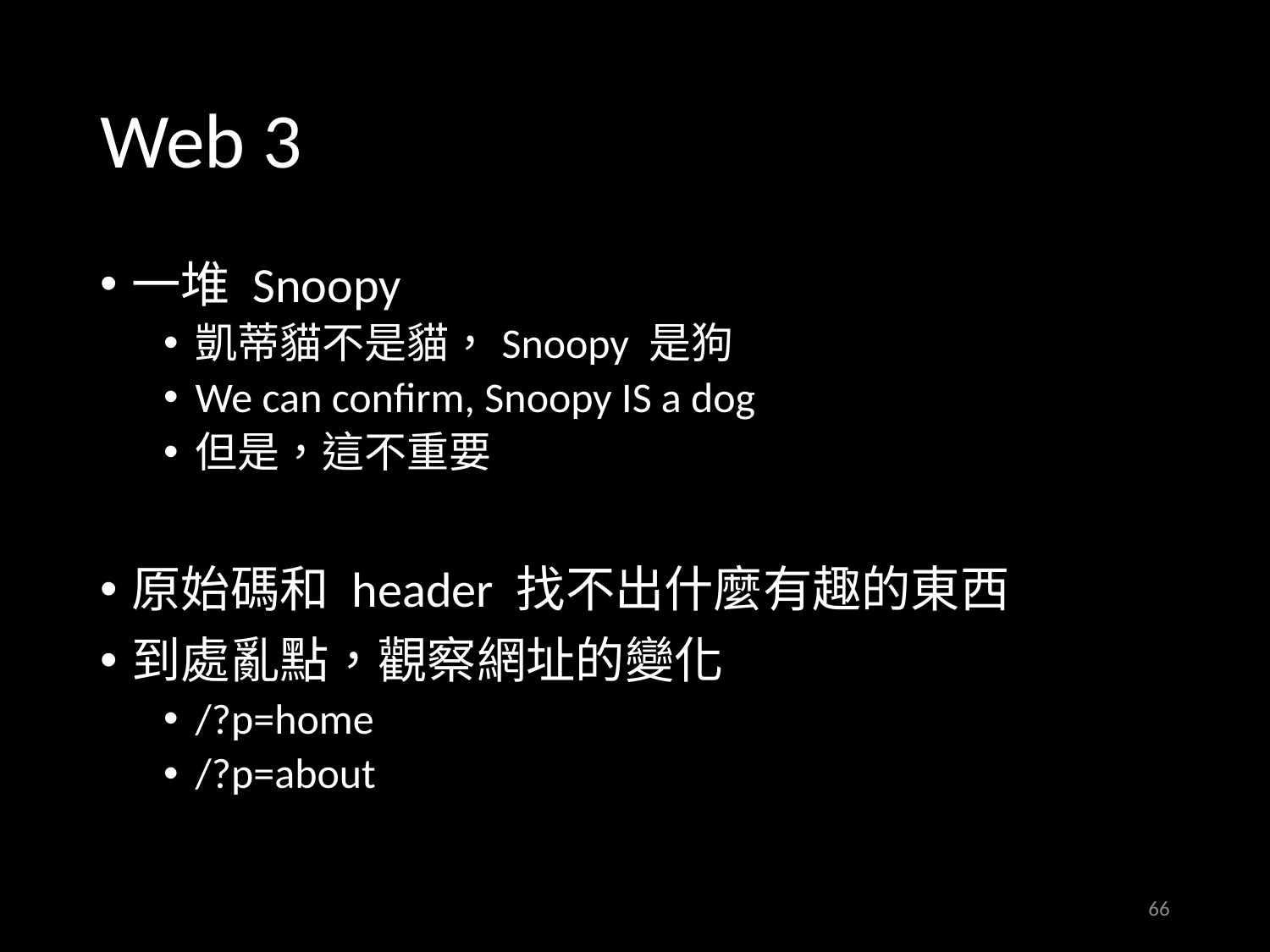

# Web 3
一堆 Snoopy
凱蒂貓不是貓，Snoopy 是狗
We can confirm, Snoopy IS a dog
但是，這不重要

原始碼和 header 找不出什麼有趣的東西
到處亂點，觀察網址的變化
/?p=home
/?p=about
66